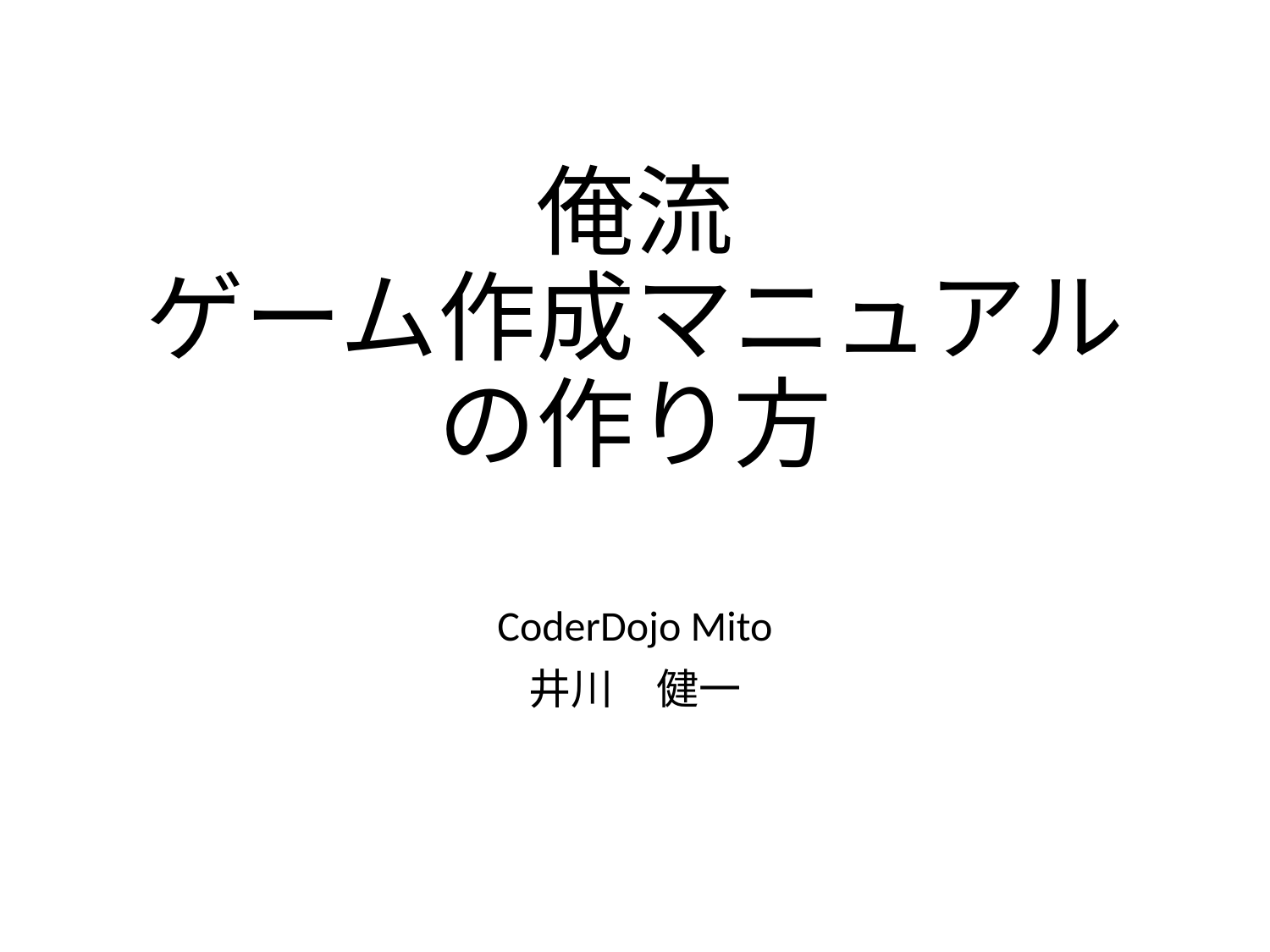

# 俺流 ゲーム作成マニュアル の作り方
CoderDojo Mito
井川　健一